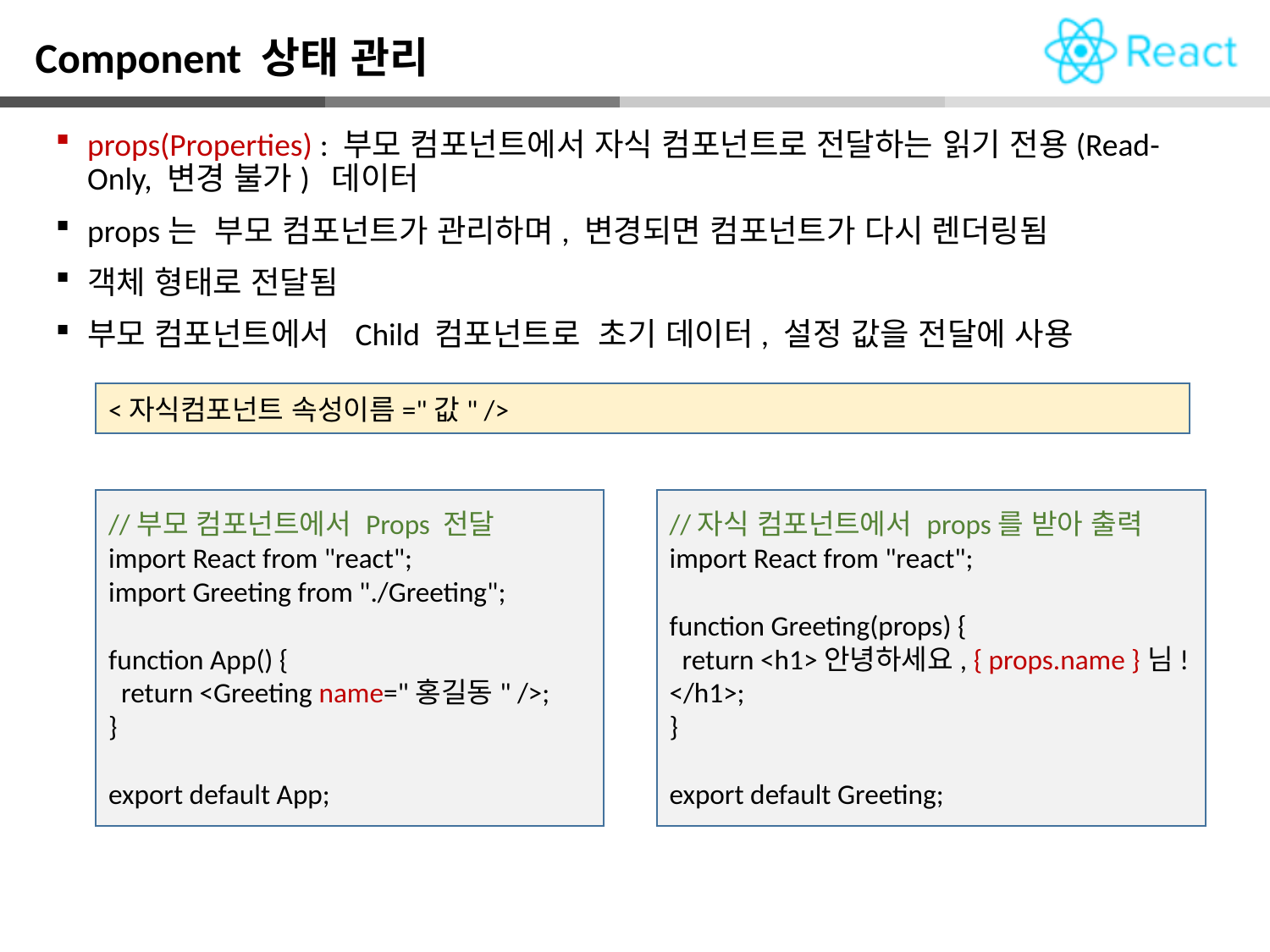

Component 상태 관리
props(Properties) : 부모 컴포넌트에서 자식 컴포넌트로 전달하는 읽기 전용(Read-Only, 변경 불가)  데이터
props는  부모 컴포넌트가 관리하며, 변경되면 컴포넌트가 다시 렌더링됨
객체 형태로 전달됨
부모 컴포넌트에서  Child 컴포넌트로  초기 데이터, 설정 값을 전달에 사용
<자식컴포넌트 속성이름="값" />

//부모 컴포넌트에서 Props 전달
import React from "react";
import Greeting from "./Greeting";

function App() {
  return <Greeting name="홍길동" />;
}

export default App;
//자식 컴포넌트에서 props를 받아 출력import React from "react";

function Greeting(props) {
  return <h1>안녕하세요, { props.name }님!</h1>;
}

export default Greeting;